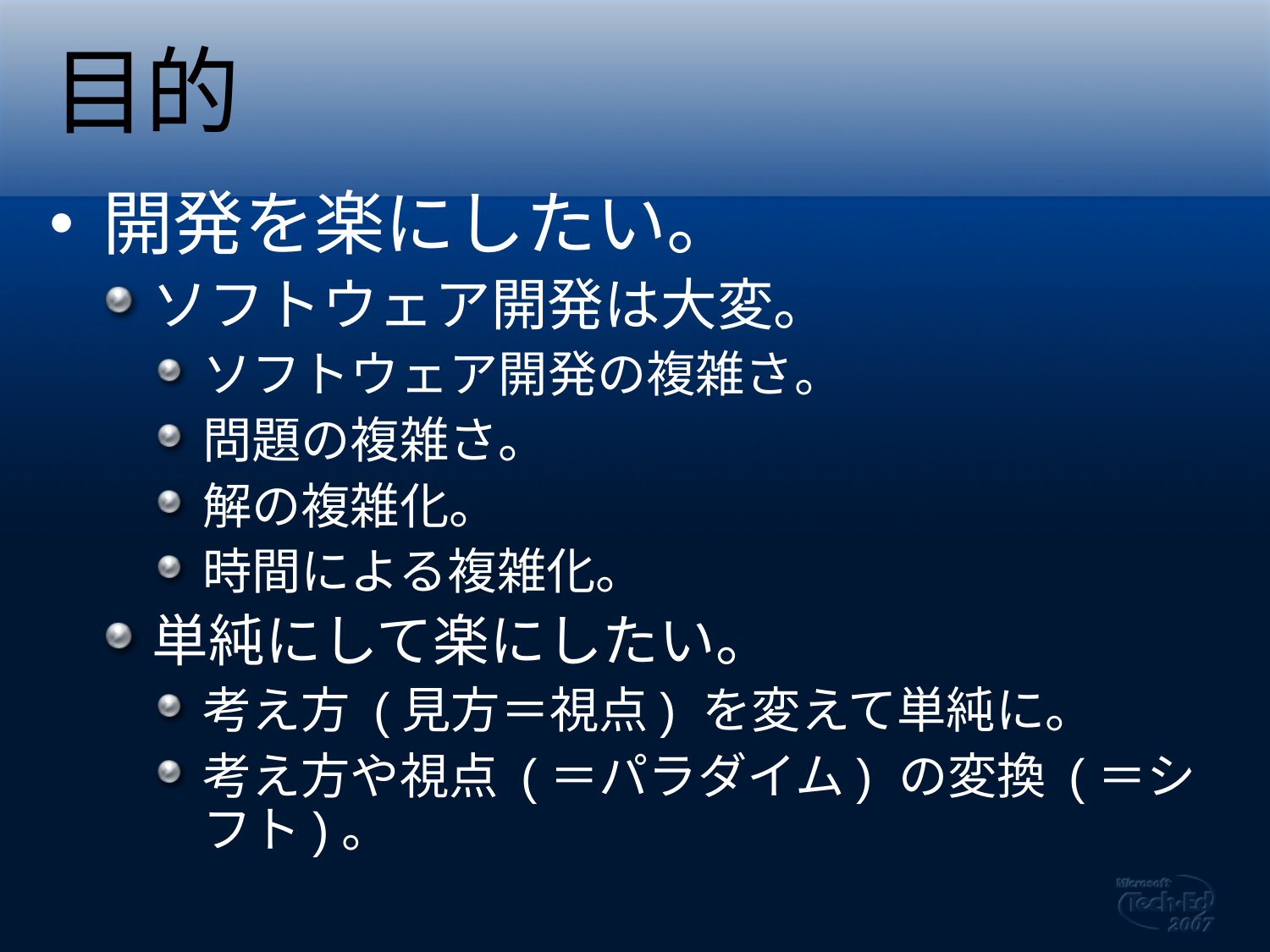

# 目的
開発を楽にしたい。
ソフトウェア開発は大変。
ソフトウェア開発の複雑さ。
問題の複雑さ。
解の複雑化。
時間による複雑化。
単純にして楽にしたい。
考え方 (見方＝視点) を変えて単純に。
考え方や視点 (＝パラダイム) の変換 (＝シフト)。